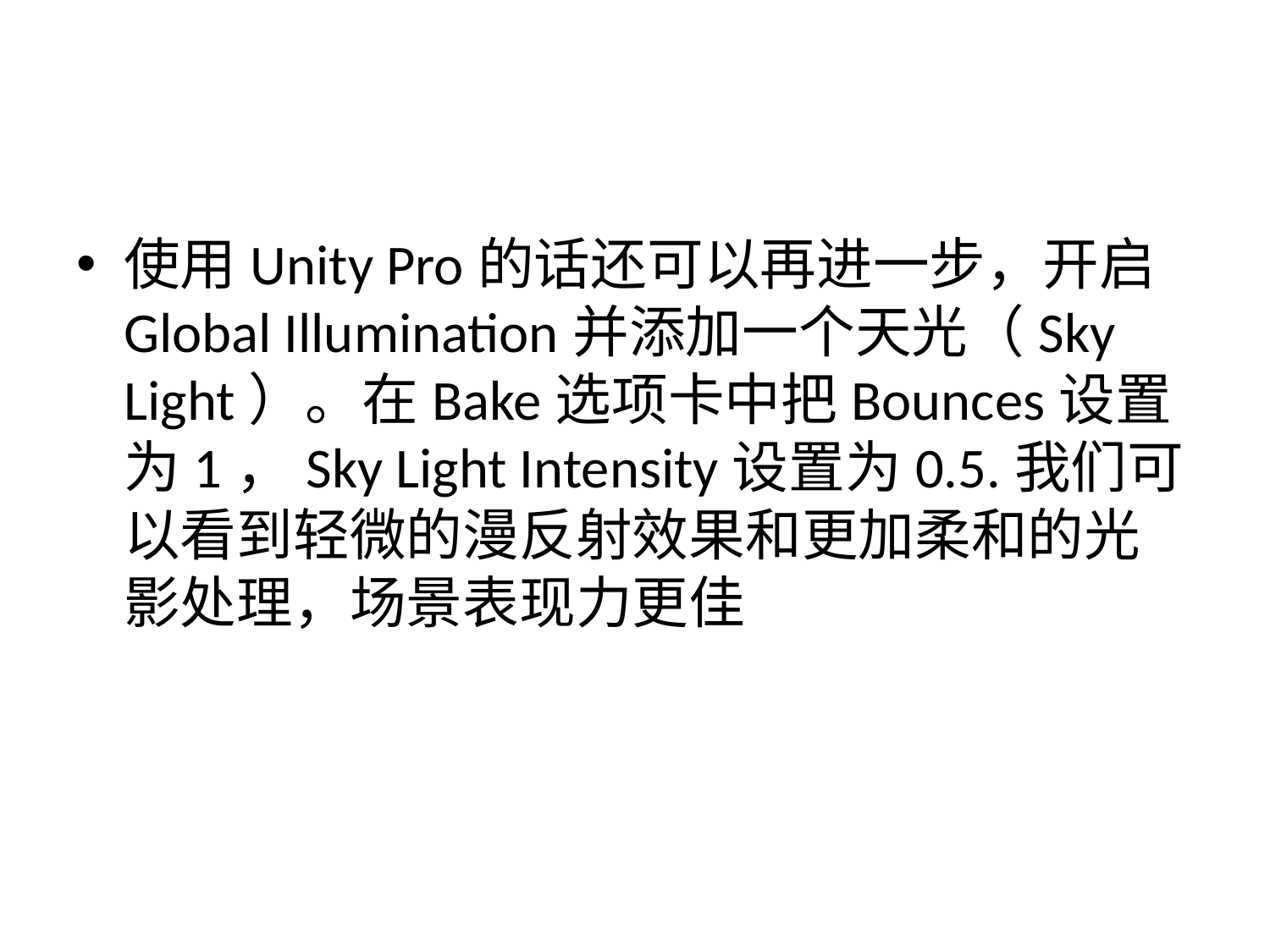

#
使用Unity Pro的话还可以再进一步，开启Global Illumination并添加一个天光（Sky Light）。在Bake选项卡中把Bounces设置为1，Sky Light Intensity设置为0.5.我们可以看到轻微的漫反射效果和更加柔和的光影处理，场景表现力更佳